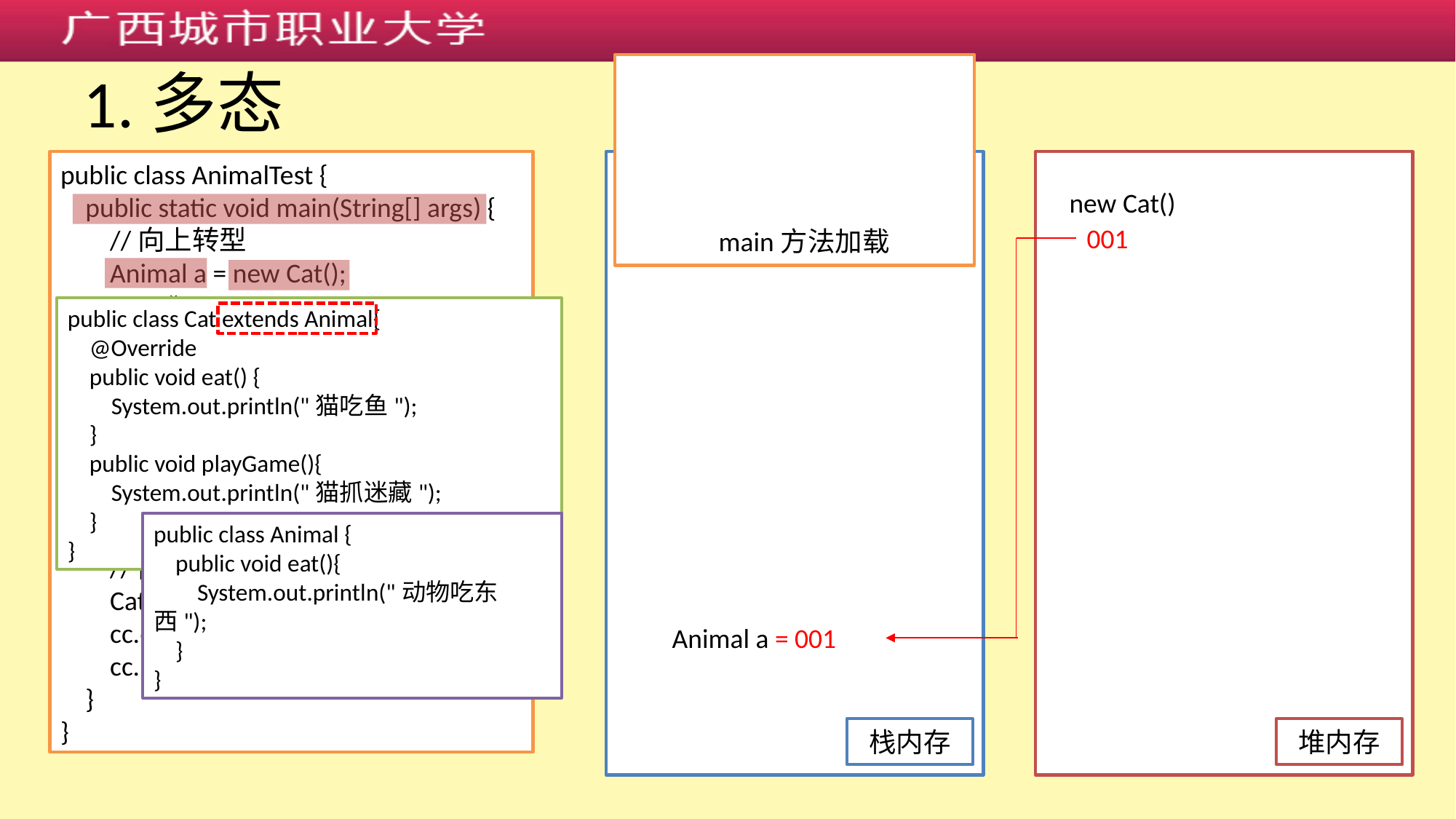

# 1.多态

main方法加载
public class AnimalTest {
    public static void main(String[] args) {
        //向上转型
        Animal a = new Cat();
        a.eat();
        //向下转型
        Cat c = (Cat)a;
        c.eat();
        c.playGame();
        //向上转型
        a = new Dog();
        a.eat();
        //向下转型
        Cat cc = (Cat)a;
        cc.eat();
        cc.playGame();
    }
}

栈内存

堆内存
new Cat()

001

|  |  |
| --- | --- |
public class Cat extends Animal{
    @Override
    public void eat() {
        System.out.println("猫吃鱼");
    }
    public void playGame(){
        System.out.println("猫抓迷藏");
    }
}

public class Animal {
    public void eat(){
        System.out.println("动物吃东西");
    }
}
Animal a
= 001